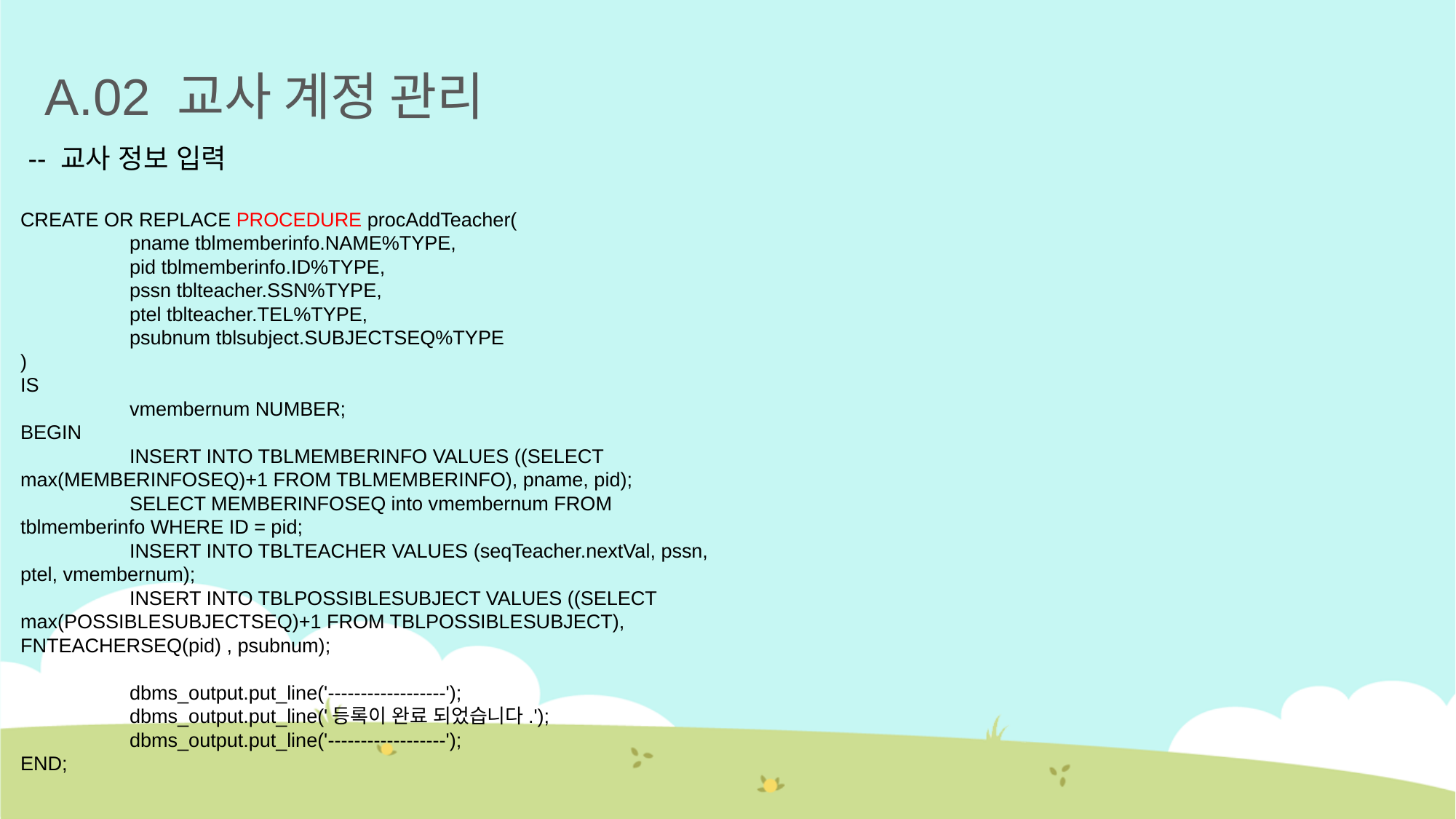

A.02 교사 계정 관리
 -- 교사 정보 입력

CREATE OR REPLACE PROCEDURE procAddTeacher(
	pname tblmemberinfo.NAME%TYPE,
	pid tblmemberinfo.ID%TYPE,
	pssn tblteacher.SSN%TYPE,
	ptel tblteacher.TEL%TYPE,
	psubnum tblsubject.SUBJECTSEQ%TYPE
)
IS
	vmembernum NUMBER;
BEGIN
	INSERT INTO TBLMEMBERINFO VALUES ((SELECT max(MEMBERINFOSEQ)+1 FROM TBLMEMBERINFO), pname, pid);
	SELECT MEMBERINFOSEQ into vmembernum FROM tblmemberinfo WHERE ID = pid;
	INSERT INTO TBLTEACHER VALUES (seqTeacher.nextVal, pssn, ptel, vmembernum);
	INSERT INTO TBLPOSSIBLESUBJECT VALUES ((SELECT max(POSSIBLESUBJECTSEQ)+1 FROM TBLPOSSIBLESUBJECT), FNTEACHERSEQ(pid) , psubnum);

	dbms_output.put_line('------------------');
	dbms_output.put_line('등록이 완료 되었습니다.');
	dbms_output.put_line('------------------');
END;